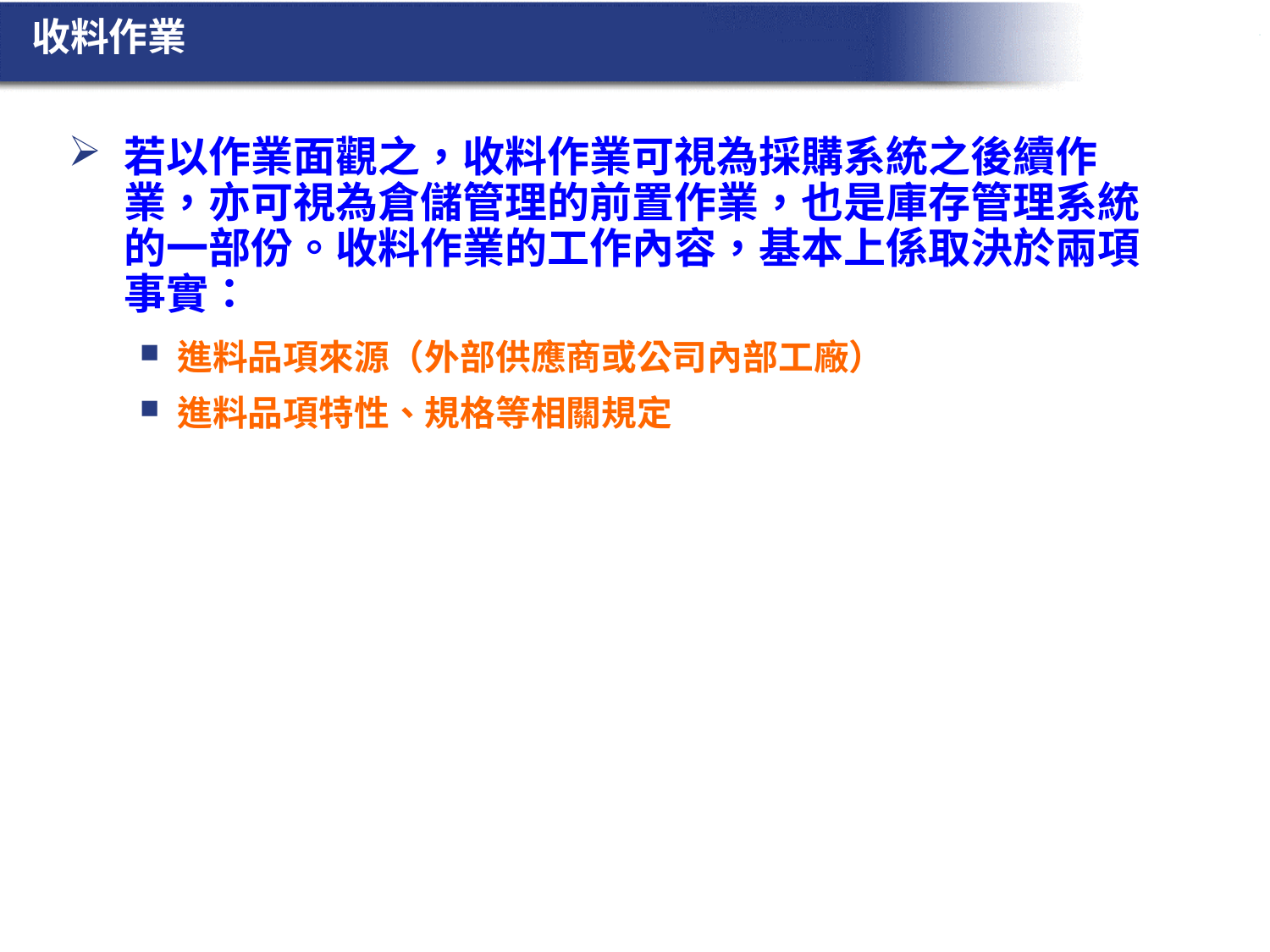

# 收料作業
若以作業面觀之，收料作業可視為採購系統之後續作業，亦可視為倉儲管理的前置作業，也是庫存管理系統的一部份。收料作業的工作內容，基本上係取決於兩項事實：
進料品項來源（外部供應商或公司內部工廠）
進料品項特性、規格等相關規定